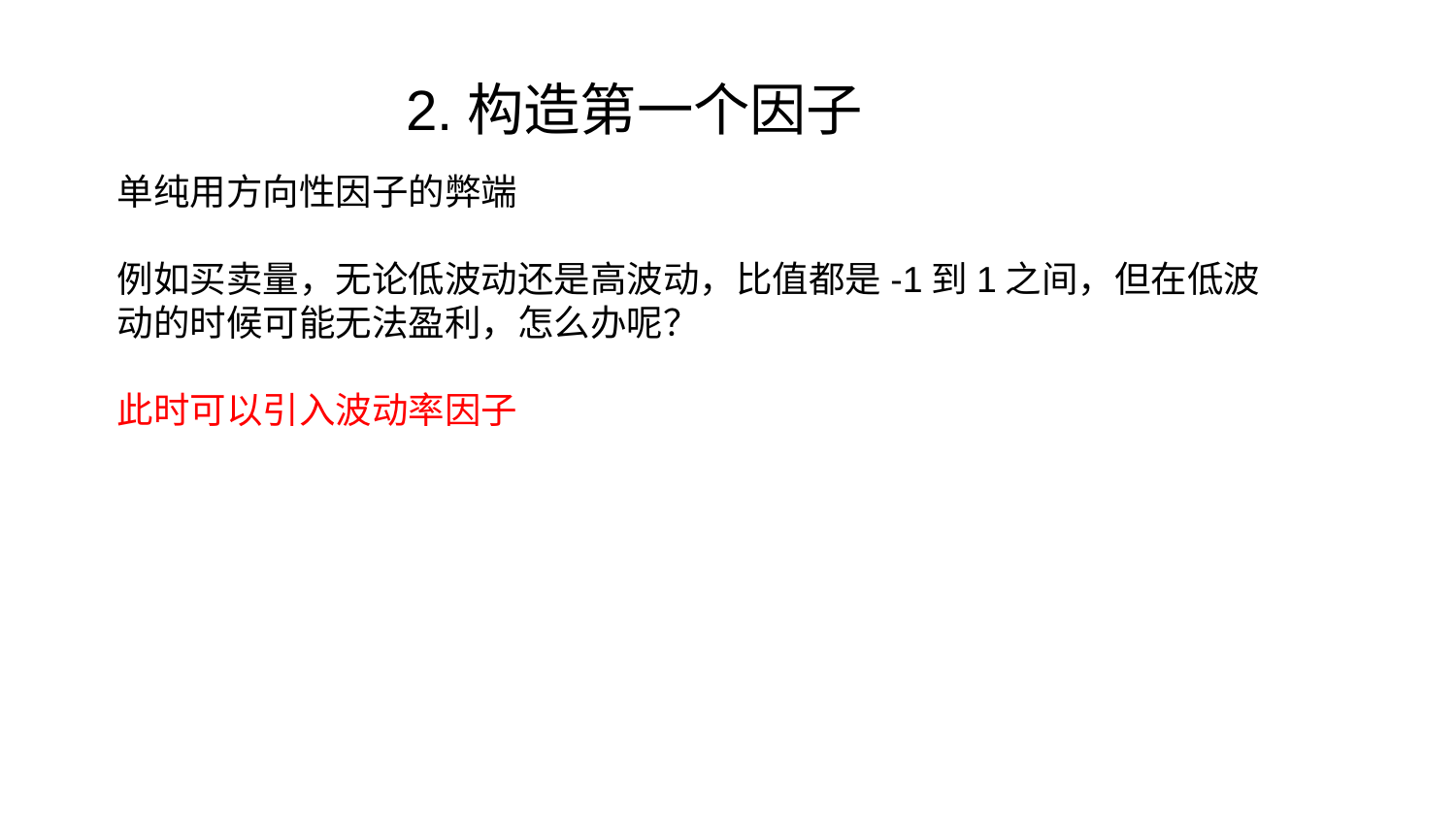

2.构造第一个因子
单纯用方向性因子的弊端

例如买卖量，无论低波动还是高波动，比值都是-1到1之间，但在低波动的时候可能无法盈利，怎么办呢？

此时可以引入波动率因子